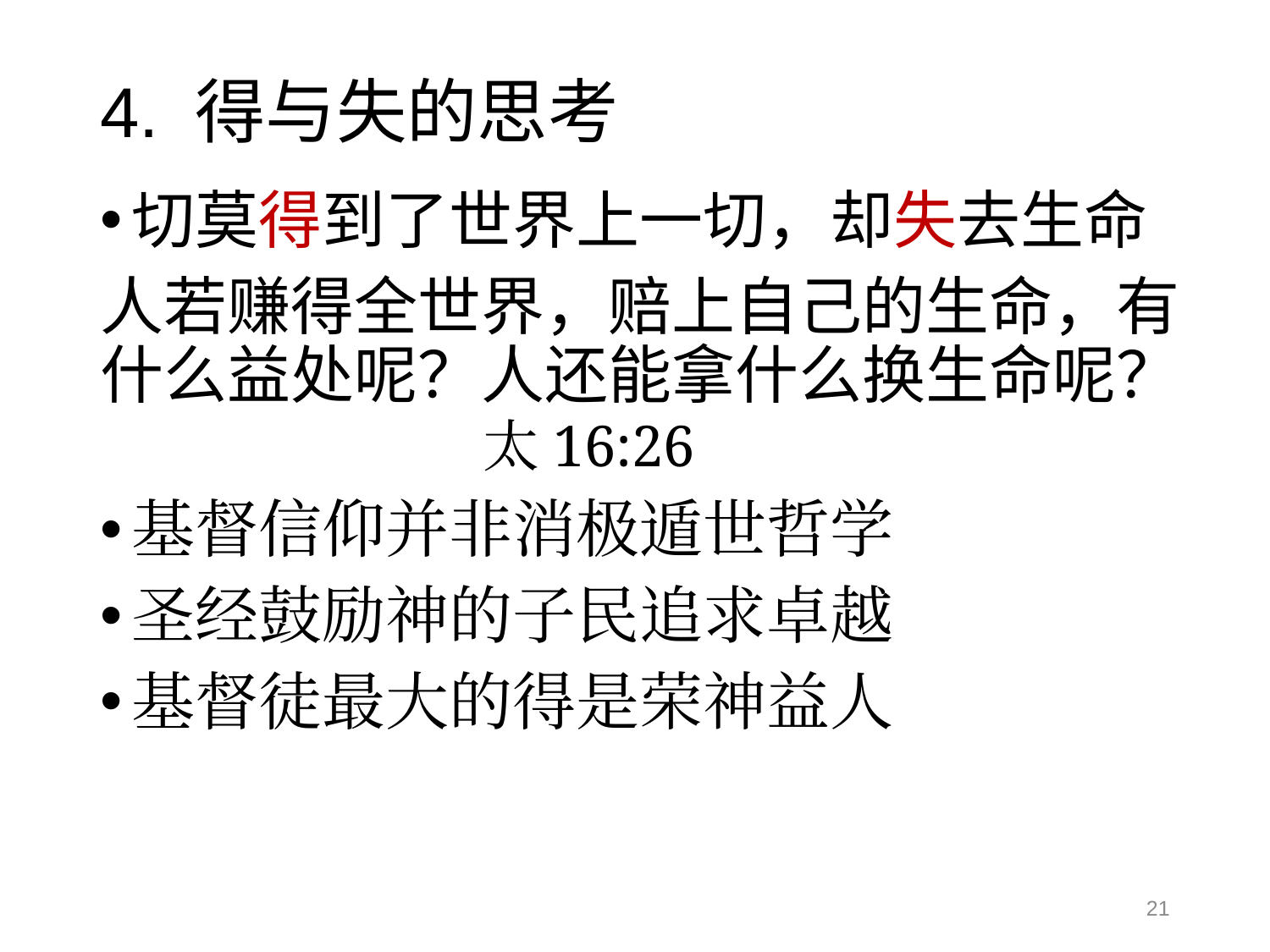

# 4. 得与失的思考
切莫得到了世界上一切，却失去生命
人若赚得全世界，赔上自己的生命，有什么益处呢？人还能拿什么换生命呢？
                           太16:26
基督信仰并非消极遁世哲学
圣经鼓励神的子民追求卓越
基督徒最大的得是荣神益人
21